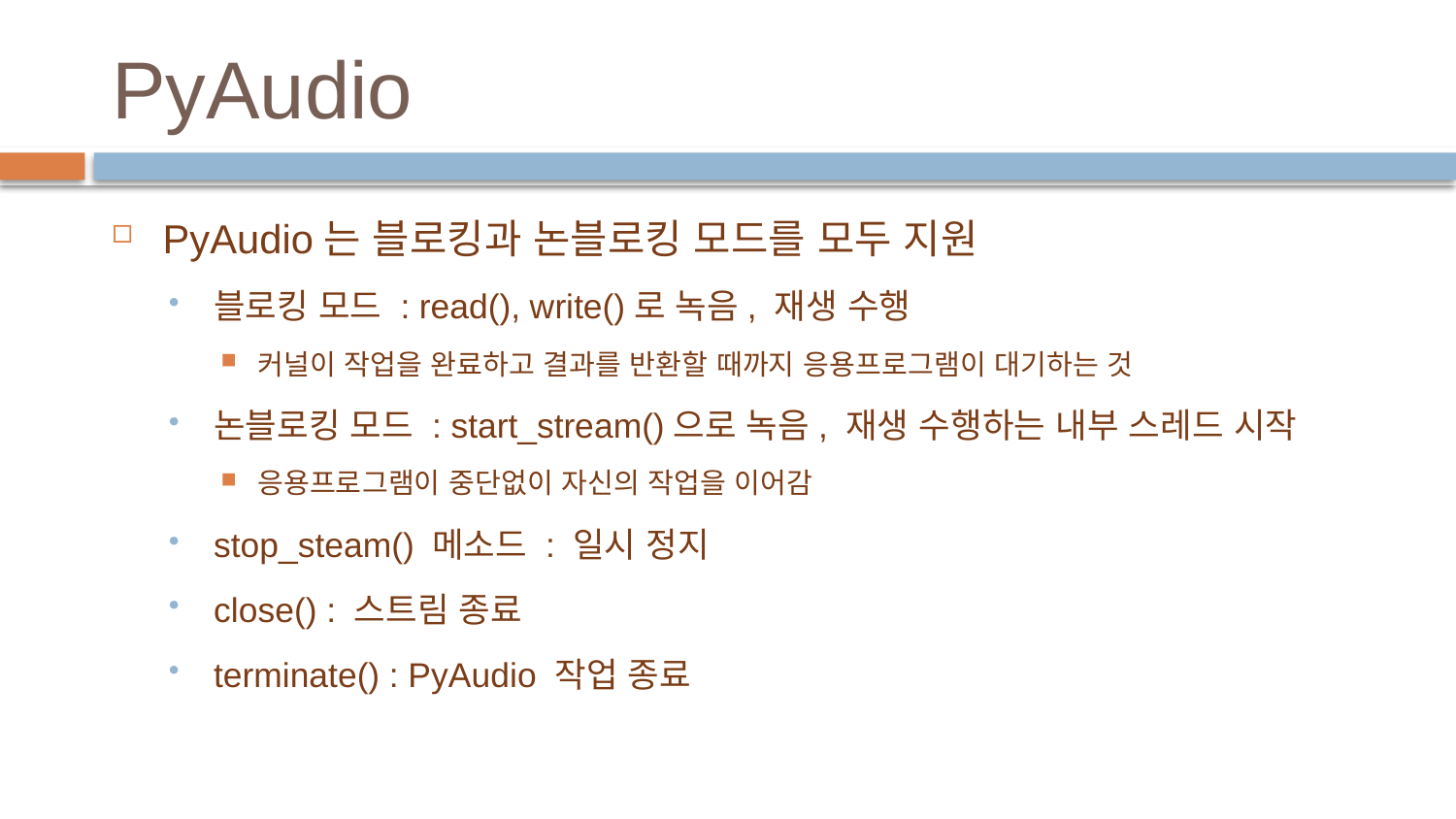

# PyAudio
PyAudio는 블로킹과 논블로킹 모드를 모두 지원
블로킹 모드 : read(), write()로 녹음, 재생 수행
커널이 작업을 완료하고 결과를 반환할 때까지 응용프로그램이 대기하는 것
논블로킹 모드 : start_stream()으로 녹음, 재생 수행하는 내부 스레드 시작
응용프로그램이 중단없이 자신의 작업을 이어감
stop_steam() 메소드 : 일시 정지
close() : 스트림 종료
terminate() : PyAudio 작업 종료